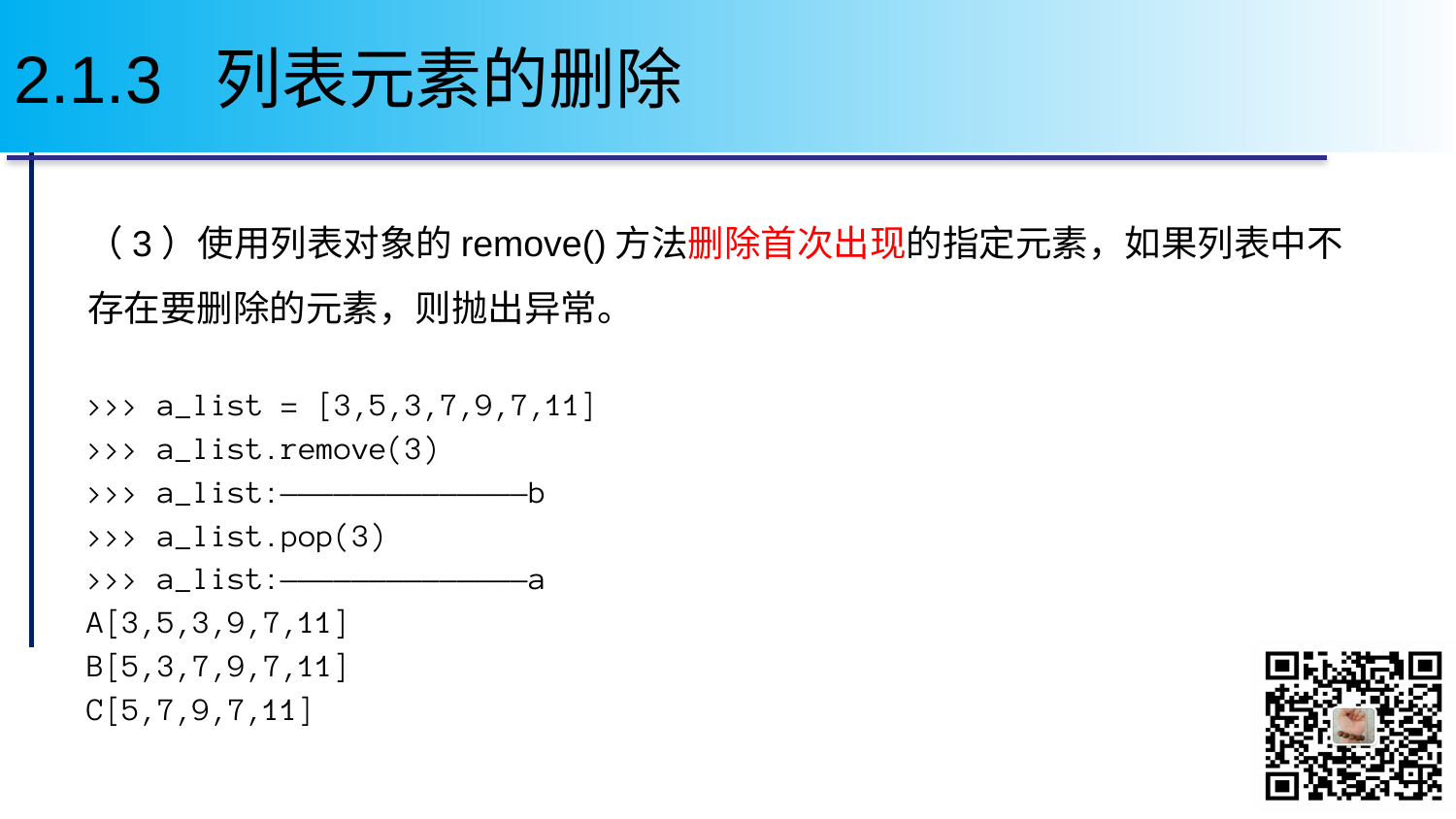

# 2.1.3  列表元素的删除
（3）使用列表对象的remove()方法删除首次出现的指定元素，如果列表中不存在要删除的元素，则抛出异常。

>>> a_list = [3,5,3,7,9,7,11]
>>> a_list.remove(3)
>>> a_list:——————————————b
>>> a_list.pop(3)
>>> a_list:——————————————a
A[3,5,3,9,7,11]
B[5,3,7,9,7,11]
C[5,7,9,7,11]